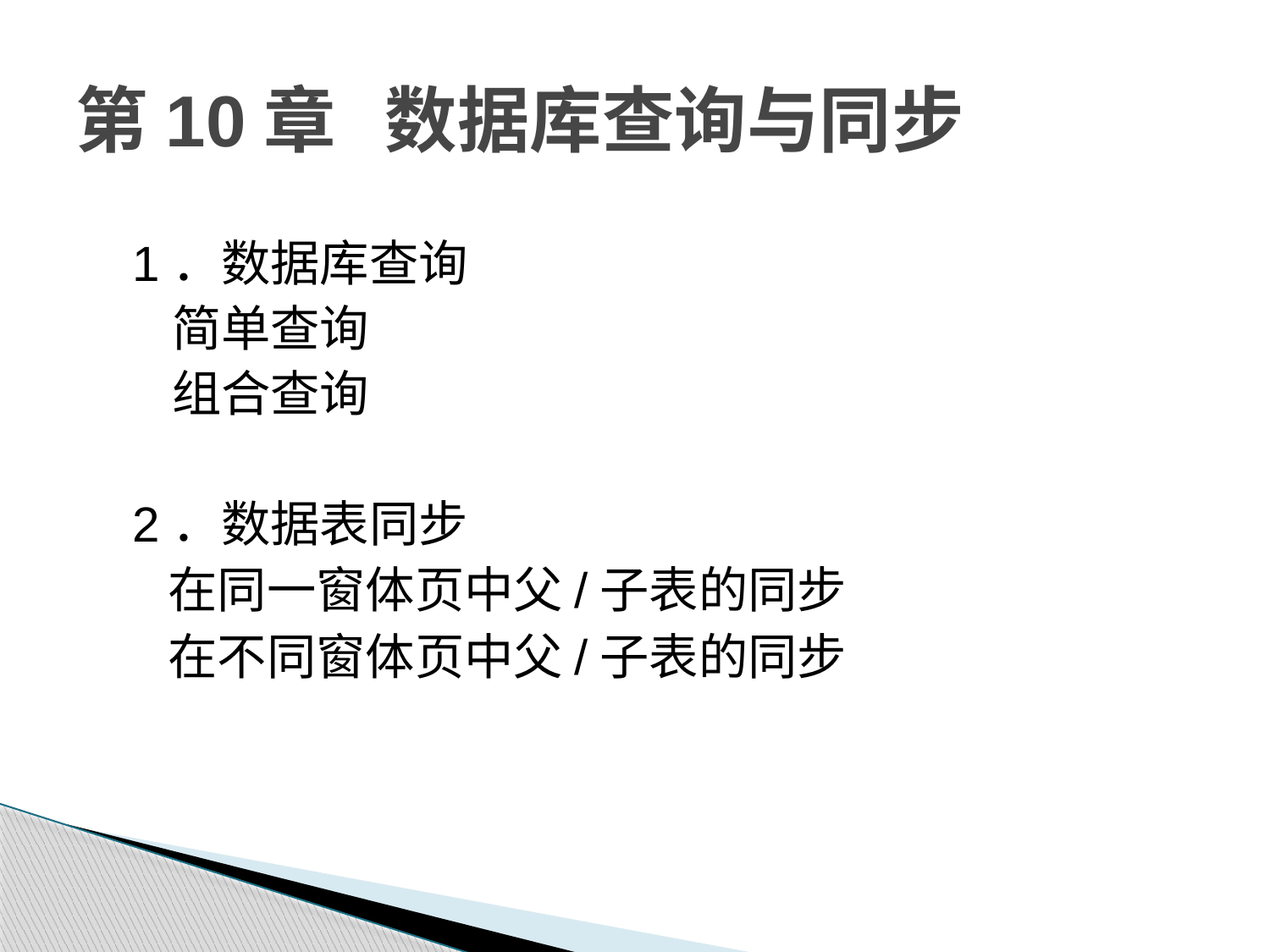

# 第10章   数据库查询与同步
1．数据库查询
简单查询
组合查询

2．数据表同步
	在同一窗体页中父/子表的同步
	在不同窗体页中父/子表的同步